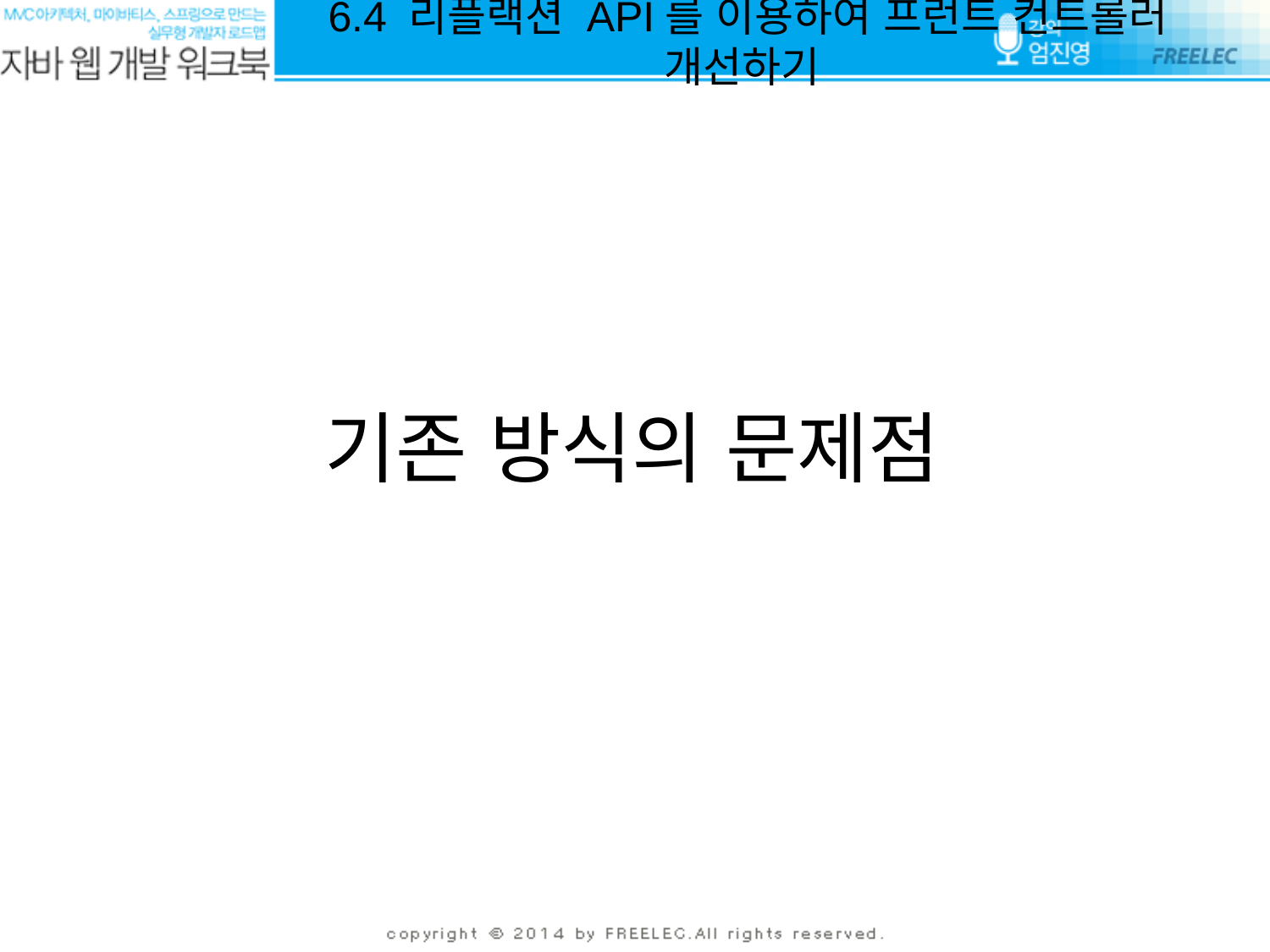

6.4 리플랙션 API를 이용하여 프런트 컨트롤러 개선하기
# 기존 방식의 문제점